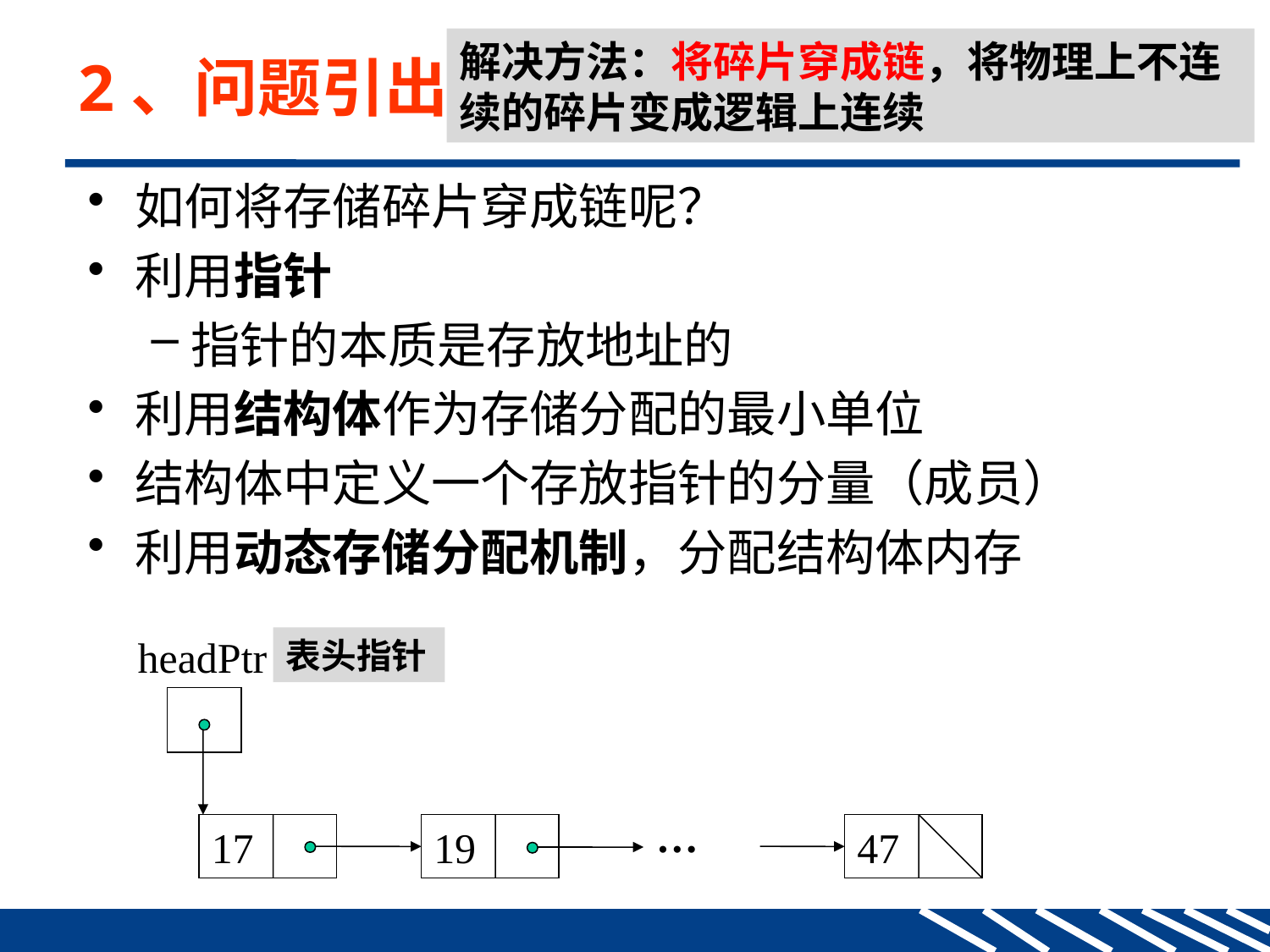

解决方法：将碎片穿成链，将物理上不连续的碎片变成逻辑上连续
2、问题引出
如何将存储碎片穿成链呢？
利用指针
指针的本质是存放地址的
利用结构体作为存储分配的最小单位
结构体中定义一个存放指针的分量（成员）
利用动态存储分配机制，分配结构体内存
headPtr

…
17

19

47

表头指针